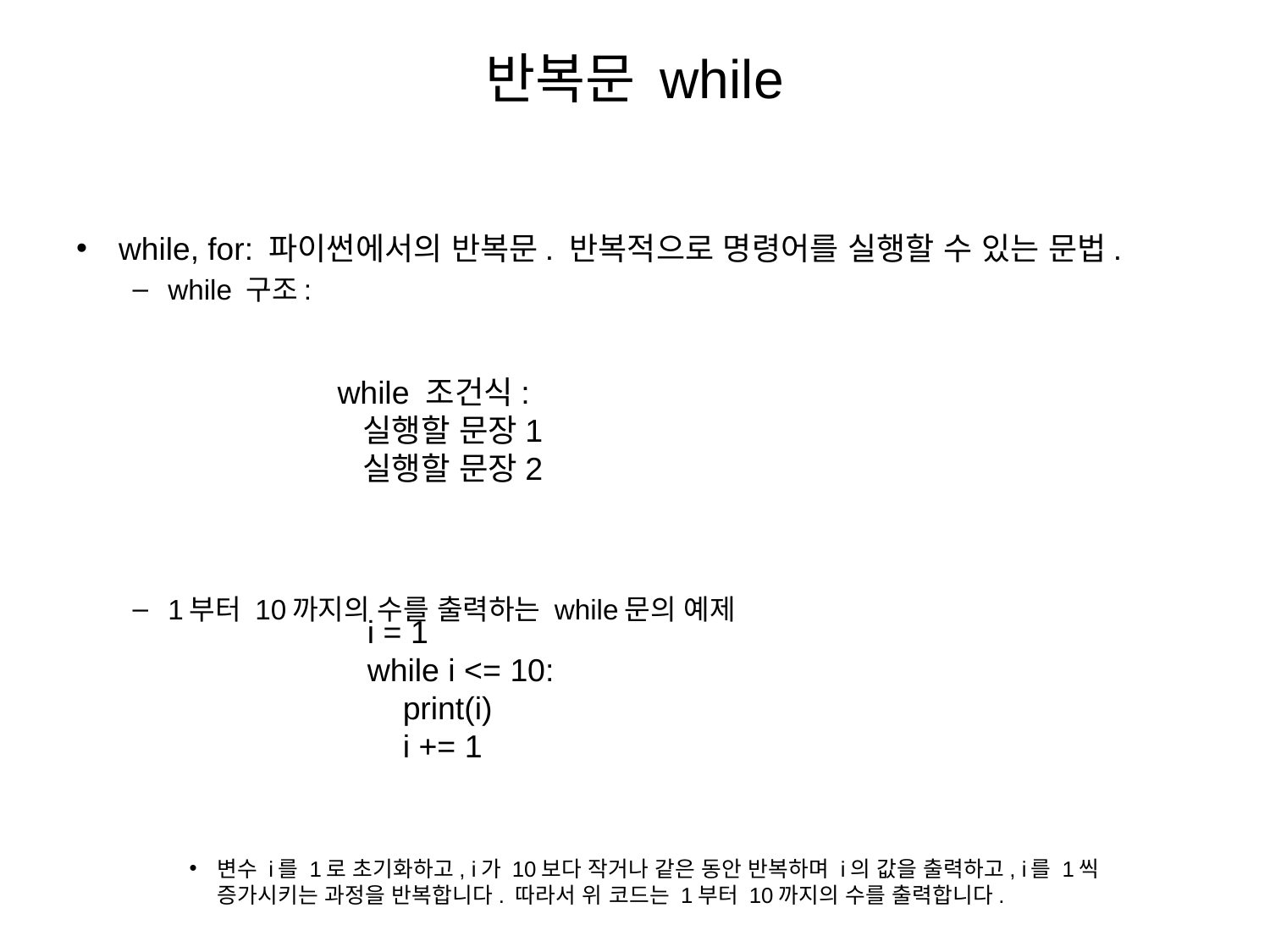

# 반복문 while
while, for: 파이썬에서의 반복문. 반복적으로 명령어를 실행할 수 있는 문법.
while 구조:

1부터 10까지의 수를 출력하는 while문의 예제

변수 i를 1로 초기화하고, i가 10보다 작거나 같은 동안 반복하며 i의 값을 출력하고, i를 1씩 증가시키는 과정을 반복합니다. 따라서 위 코드는 1부터 10까지의 수를 출력합니다.
while 조건식:
  실행할 문장1
  실행할 문장2
i = 1
while i <= 10:
    print(i)
    i += 1